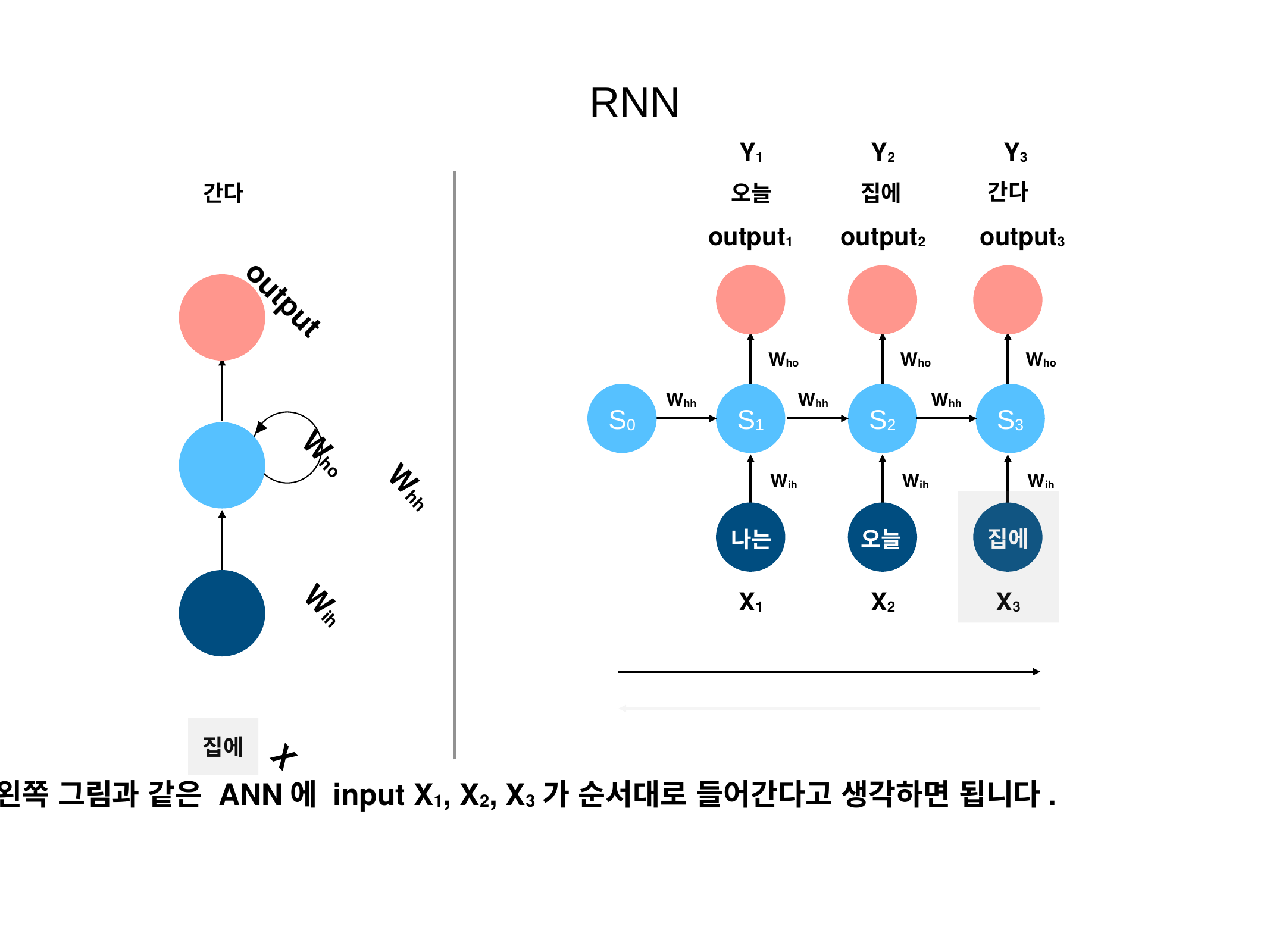

RNN
Y1
Y2
Y3

output1
output2
output3
output

S0
S1

Who
Whh
Wih
X1

S2

Who
Whh
Wih
X2

Who
S3

Wih

X3
Whh

Who
Whh
Wih
X

간다
간다
오늘
집에

집에
나는
오늘

집에
왼쪽 그림과 같은 ANN에 input X1, X2, X3가 순서대로 들어간다고 생각하면 됩니다.